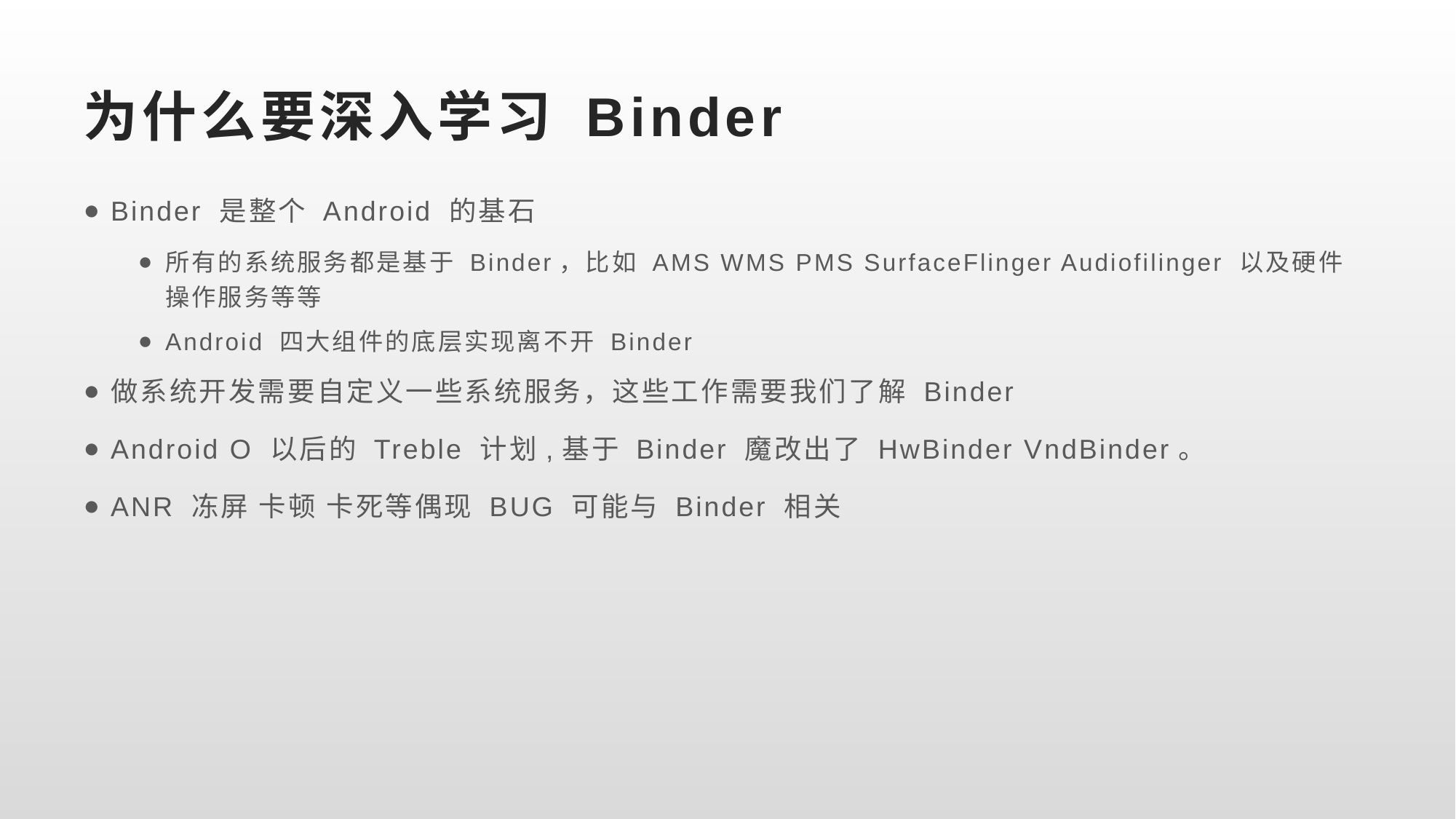

# 为什么要深入学习 Binder
Binder 是整个 Android 的基石
所有的系统服务都是基于 Binder，比如 AMS WMS PMS SurfaceFlinger Audiofilinger 以及硬件操作服务等等
Android 四大组件的底层实现离不开 Binder
做系统开发需要自定义一些系统服务，这些工作需要我们了解 Binder
Android O 以后的 Treble 计划,基于 Binder 魔改出了 HwBinder VndBinder。
ANR 冻屏 卡顿 卡死等偶现 BUG 可能与 Binder 相关